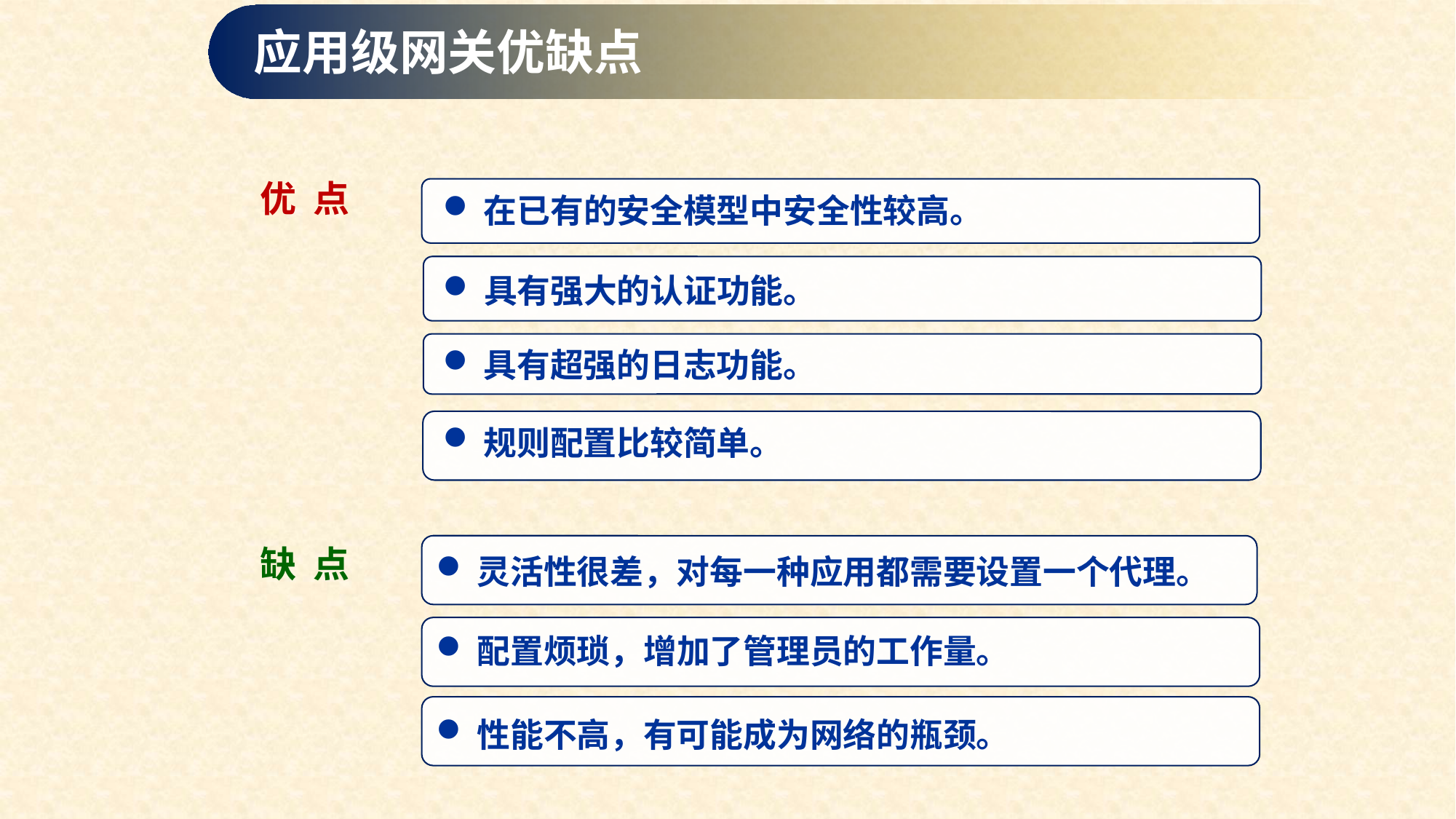

应用级网关优缺点
优  点
缺  点

在已有的安全模型中安全性较高。

具有强大的认证功能。

具有超强的日志功能。

规则配置比较简单。

灵活性很差，对每一种应用都需要设置一个代理。

配置烦琐，增加了管理员的工作量。

性能不高，有可能成为网络的瓶颈。